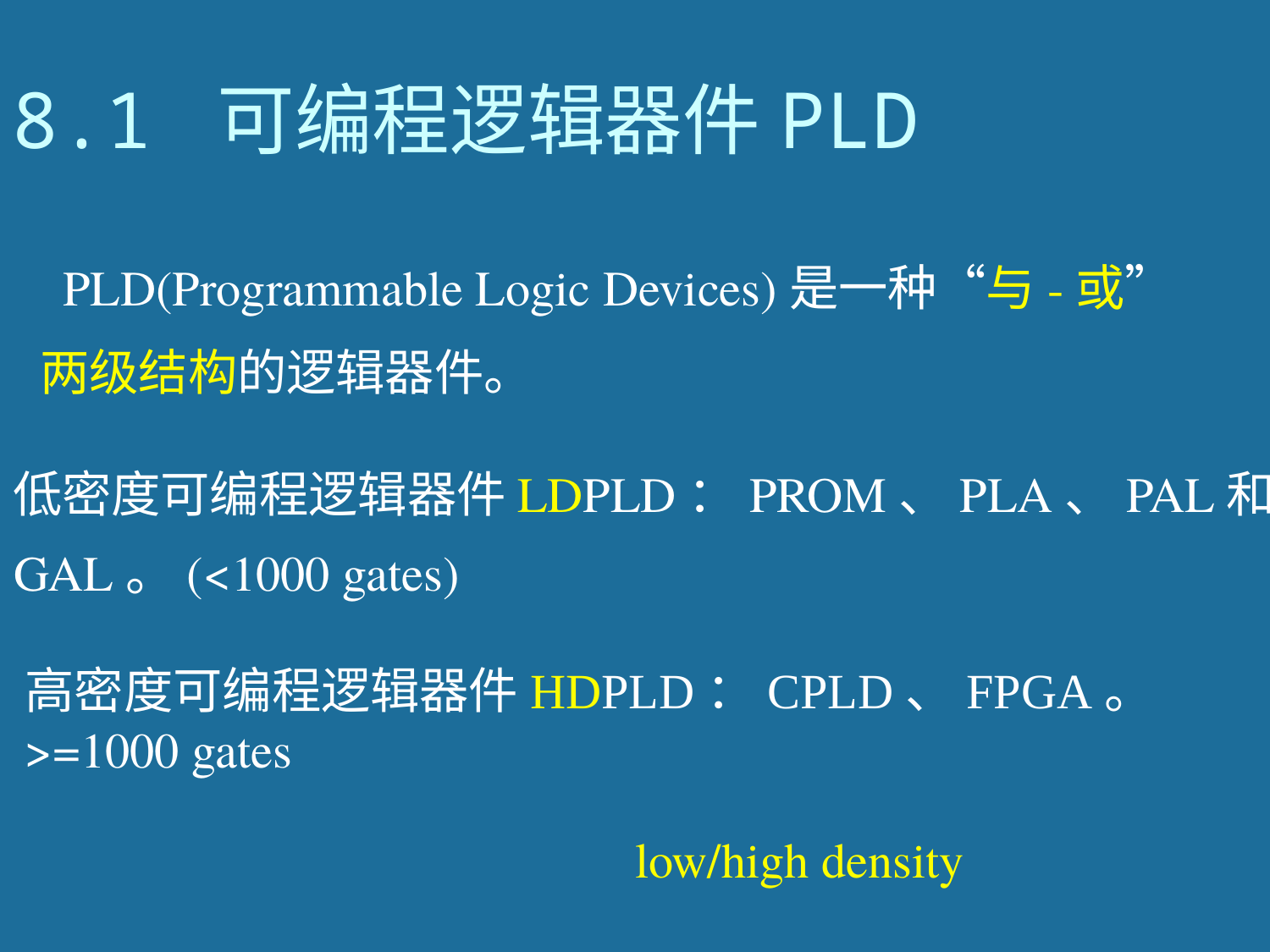

8.1 可编程逻辑器件PLD
PLD(Programmable Logic Devices)是一种“与-或”
两级结构的逻辑器件。
  低密度可编程逻辑器件LDPLD：PROM、PLA、PAL和
GAL。(<1000 gates)
高密度可编程逻辑器件HDPLD：CPLD、FPGA。
>=1000 gates
low/high density
3